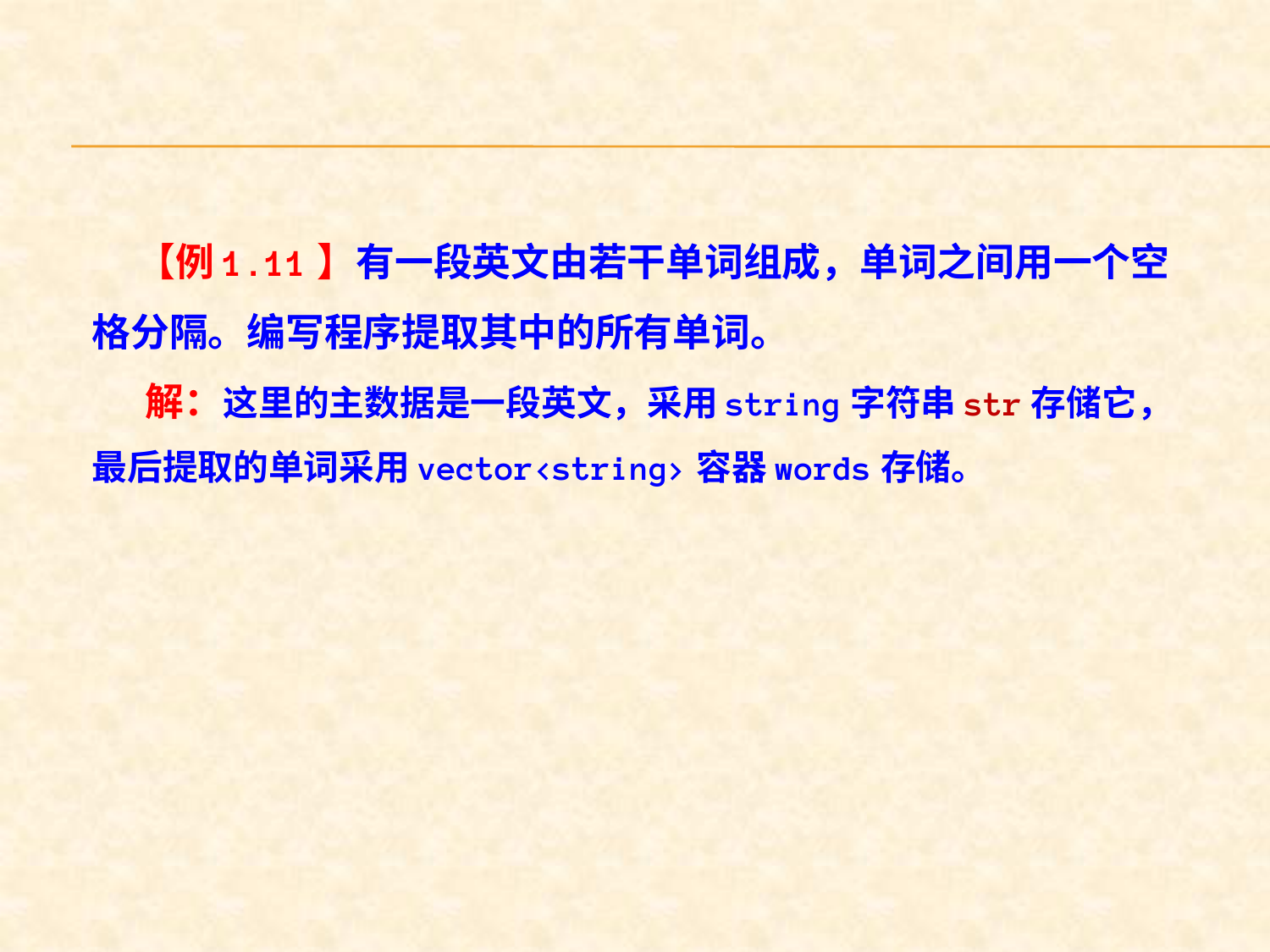

【例1.11】有一段英文由若干单词组成，单词之间用一个空格分隔。编写程序提取其中的所有单词。
     解：这里的主数据是一段英文，采用string字符串str存储它，最后提取的单词采用vector<string>容器words存储。